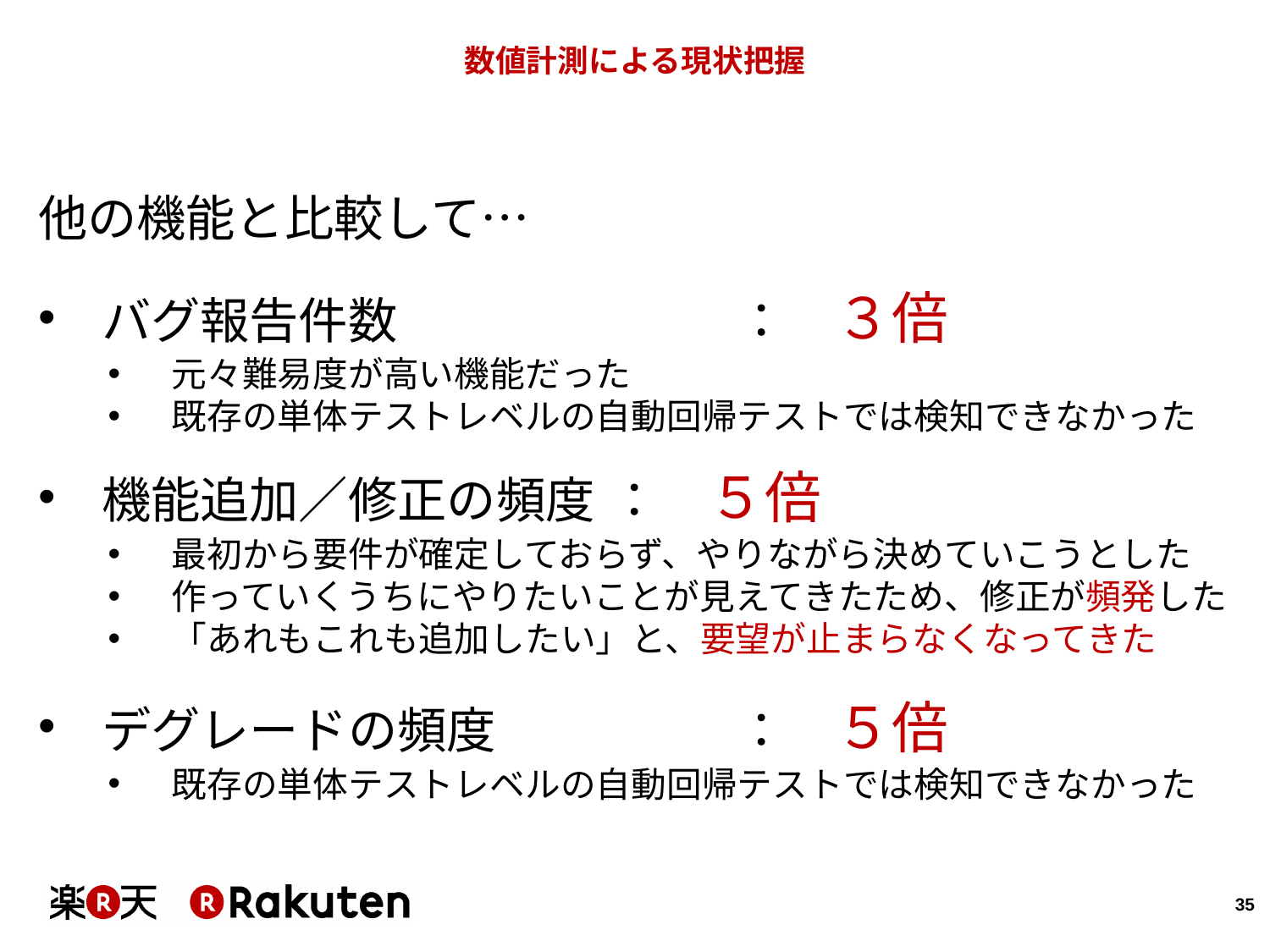

# 数値計測による現状把握
他の機能と比較して…
バグ報告件数			：　３倍
元々難易度が高い機能だった
既存の単体テストレベルの自動回帰テストでは検知できなかった
機能追加／修正の頻度	：　５倍
最初から要件が確定しておらず、やりながら決めていこうとした
作っていくうちにやりたいことが見えてきたため、修正が頻発した
「あれもこれも追加したい」と、要望が止まらなくなってきた
デグレードの頻度		：　５倍
既存の単体テストレベルの自動回帰テストでは検知できなかった